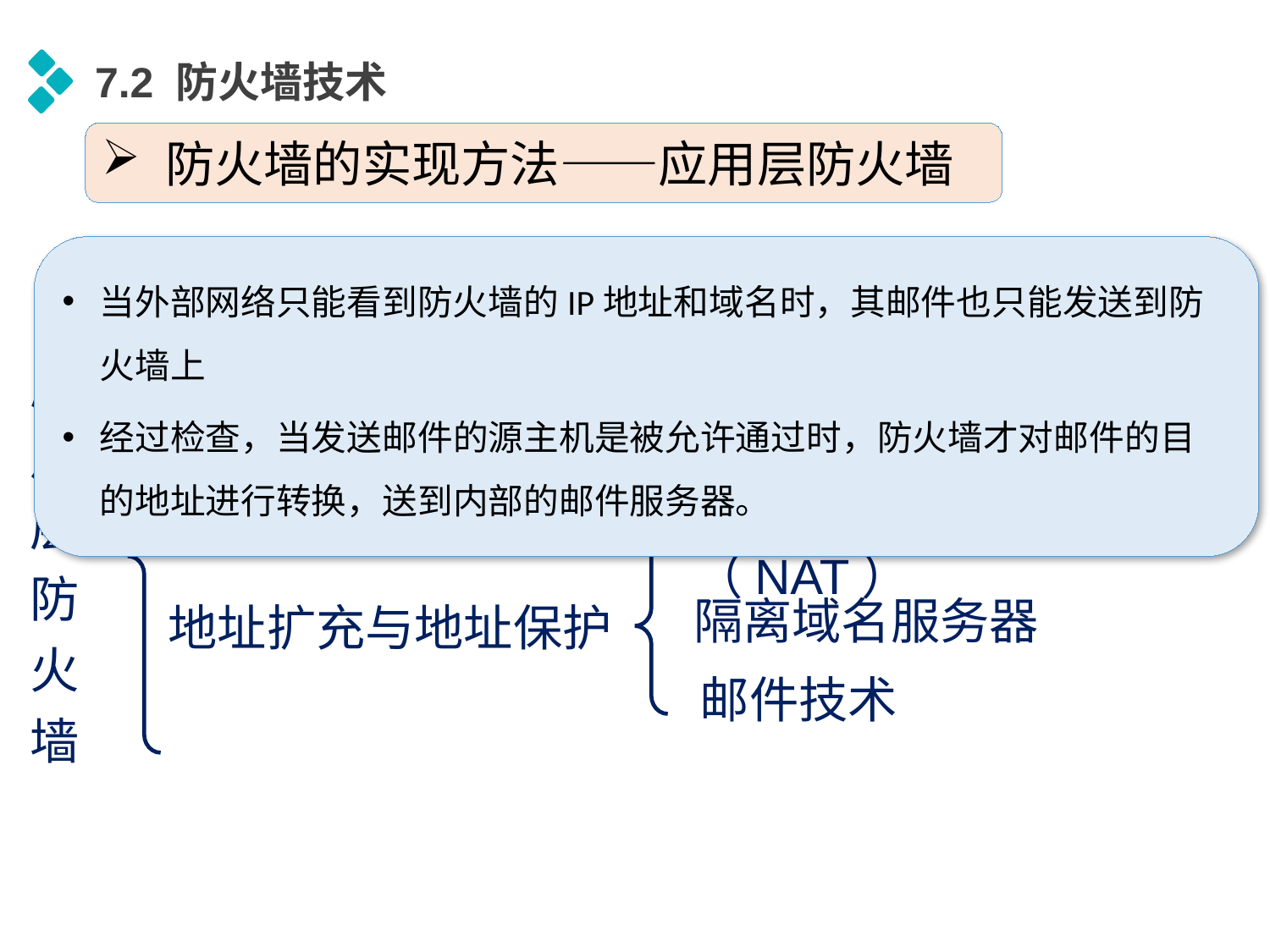

7.2 防火墙技术

防火墙的实现方法——应用层防火墙
当外部网络只能看到防火墙的IP地址和域名时，其邮件也只能发送到防火墙上
经过检查，当发送邮件的源主机是被允许通过时，防火墙才对邮件的目的地址进行转换，送到内部的邮件服务器。
应用网关代理防火墙

应用层防火墙
回路级代理服务器
代理与代管服务

代管服务器
网络地址转换器（NAT）

隔离域名服务器
地址扩充与地址保护
邮件技术